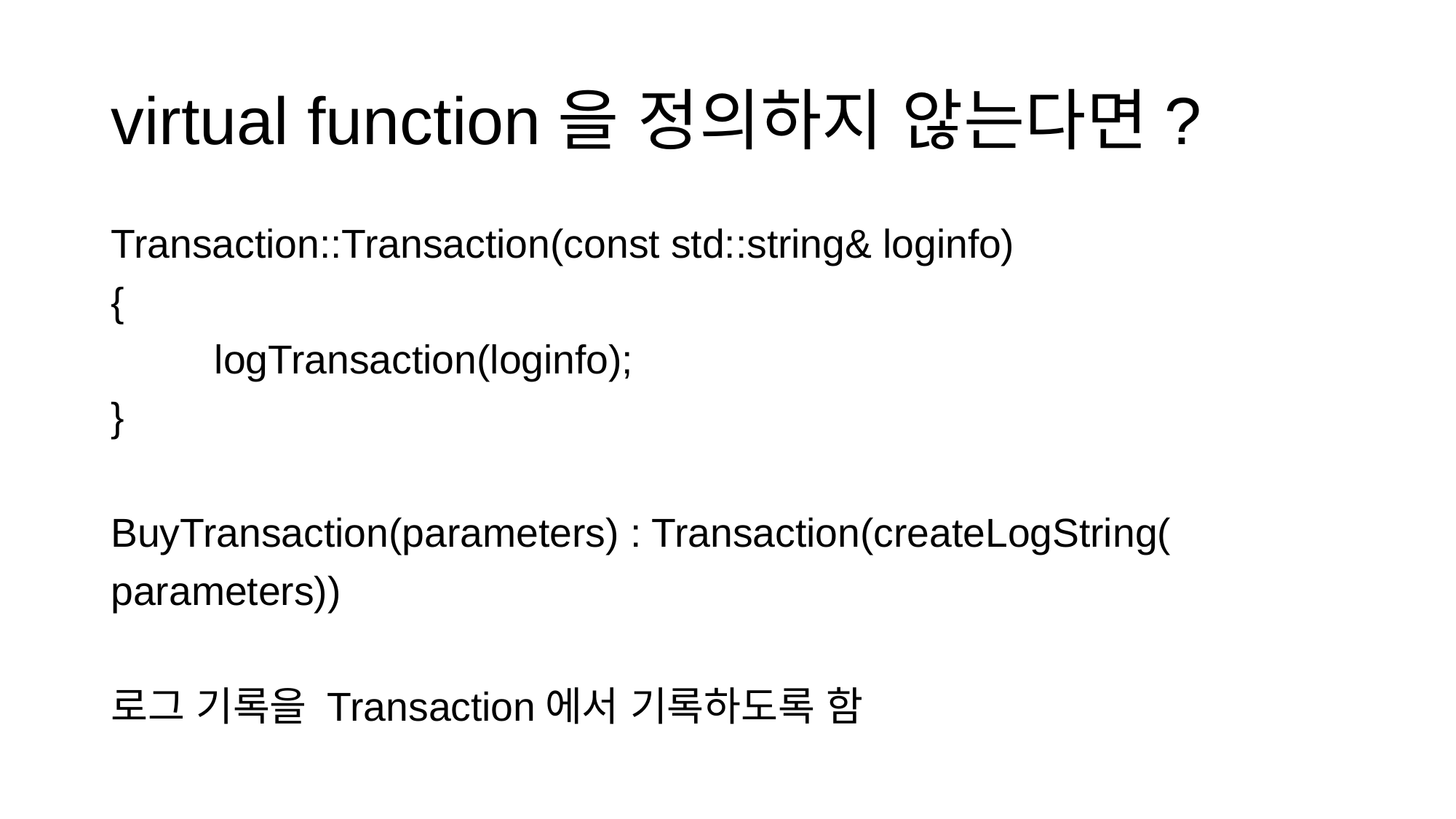

# virtual function을 정의하지 않는다면?
Transaction::Transaction(const std::string& loginfo)
{
	logTransaction(loginfo);
}

BuyTransaction(parameters) : Transaction(createLogString(
parameters))

로그 기록을 Transaction에서 기록하도록 함